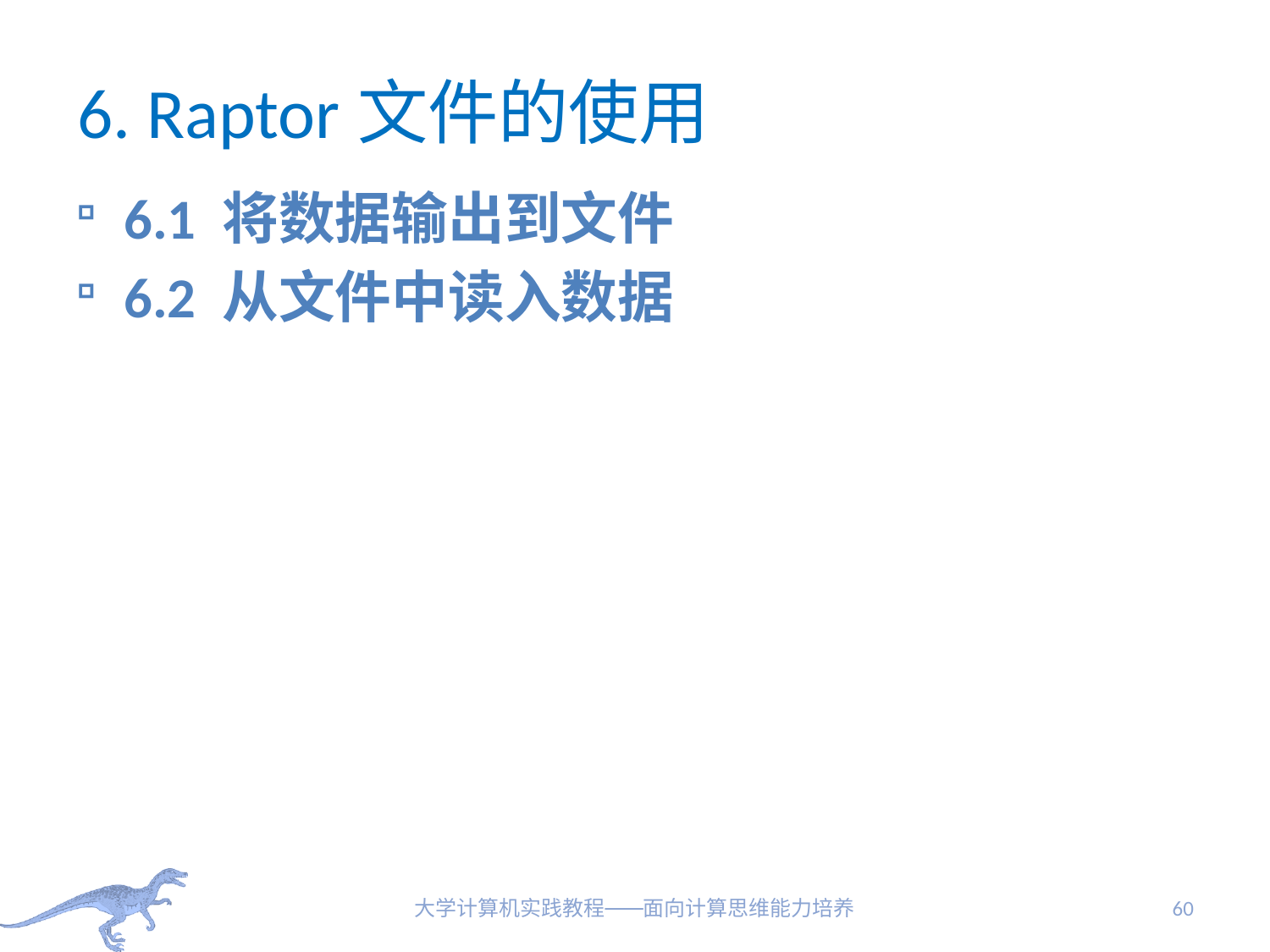

# 6. Raptor文件的使用
6.1 将数据输出到文件
6.2 从文件中读入数据

大学计算机实践教程——面向计算思维能力培养
60